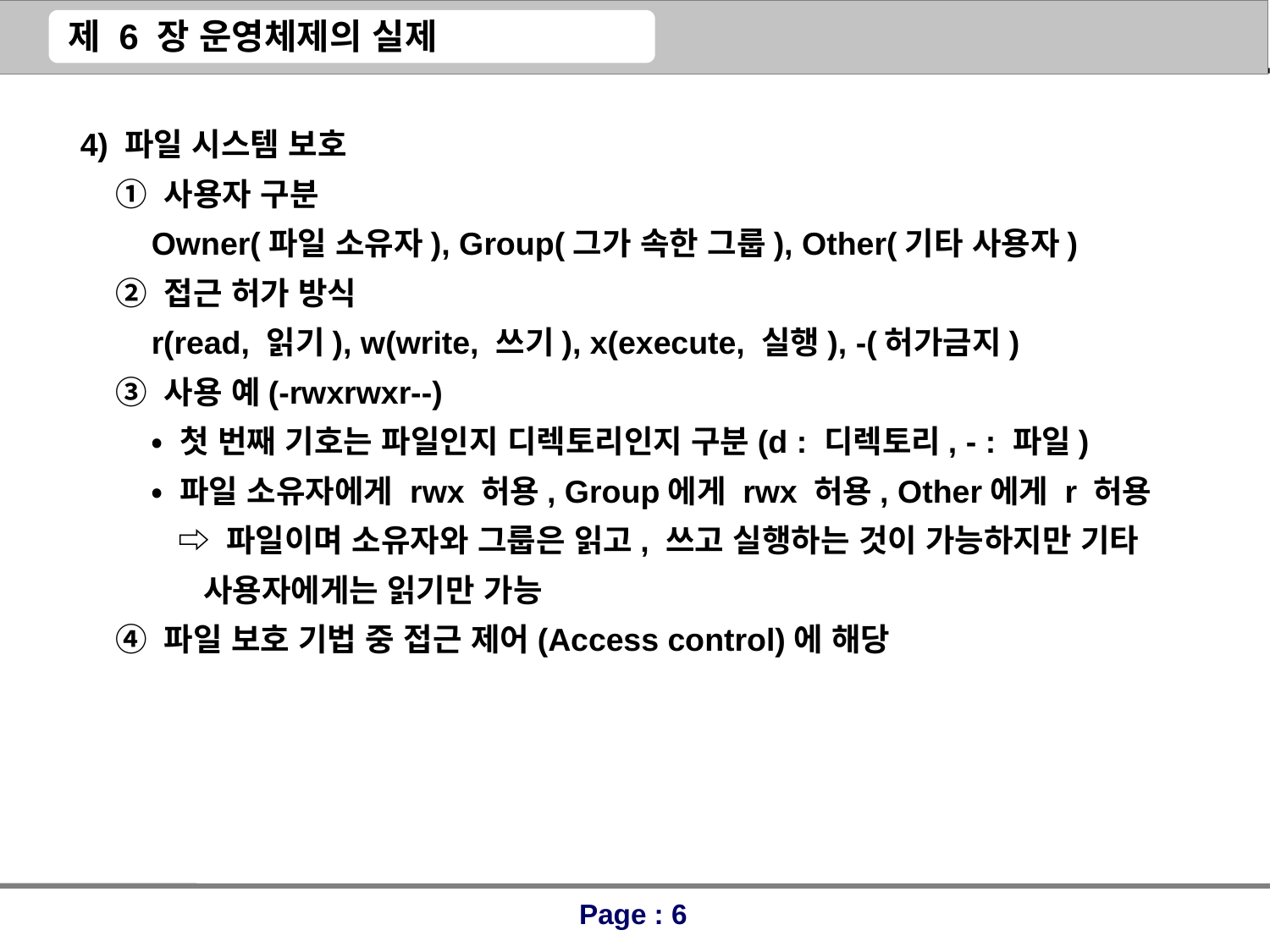

4) 파일 시스템 보호
    ① 사용자 구분
        Owner(파일 소유자), Group(그가 속한 그룹), Other(기타 사용자)
    ② 접근 허가 방식
        r(read, 읽기), w(write, 쓰기), x(execute, 실행), -(허가금지)
    ③ 사용 예(-rwxrwxr--)
        • 첫 번째 기호는 파일인지 디렉토리인지 구분(d : 디렉토리, - : 파일)
        • 파일 소유자에게 rwx 허용, Group에게 rwx 허용, Other에게 r 허용
           ⇨ 파일이며 소유자와 그룹은 읽고, 쓰고 실행하는 것이 가능하지만 기타
             사용자에게는 읽기만 가능
    ④ 파일 보호 기법 중 접근 제어(Access control)에 해당
Page : 6